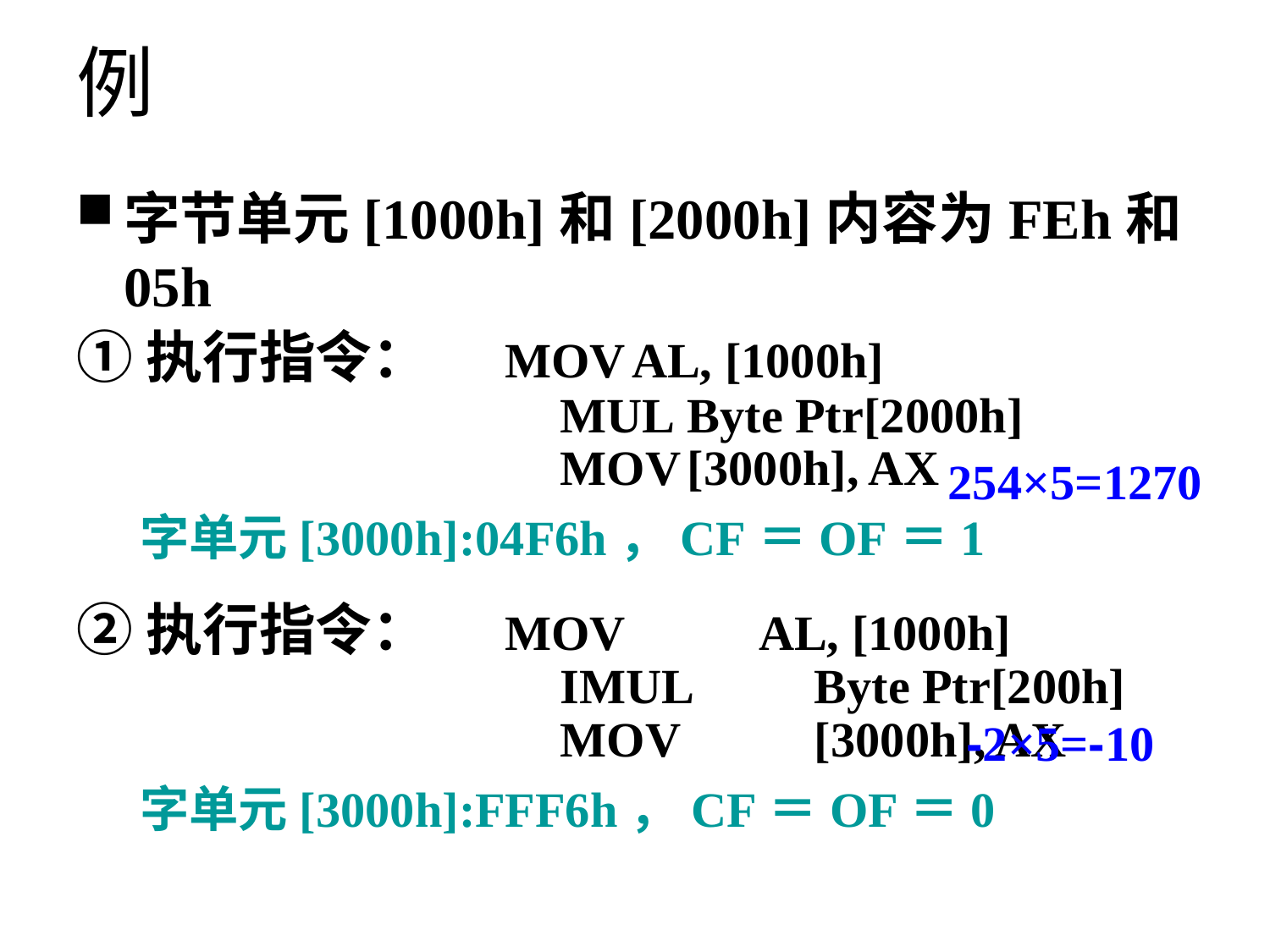

# 例
字节单元[1000h]和[2000h]内容为FEh和05h
①执行指令：	MOV	AL, [1000h]
				MUL	Byte Ptr[2000h]
				MOV	[3000h], AX
字单元[3000h]:04F6h，CF＝OF＝1
②执行指令：	MOV		AL, [1000h]
				IMUL	Byte Ptr[200h]
				MOV		[3000h], AX
字单元[3000h]:FFF6h，CF＝OF＝0
254×5=1270
-2×5=-10